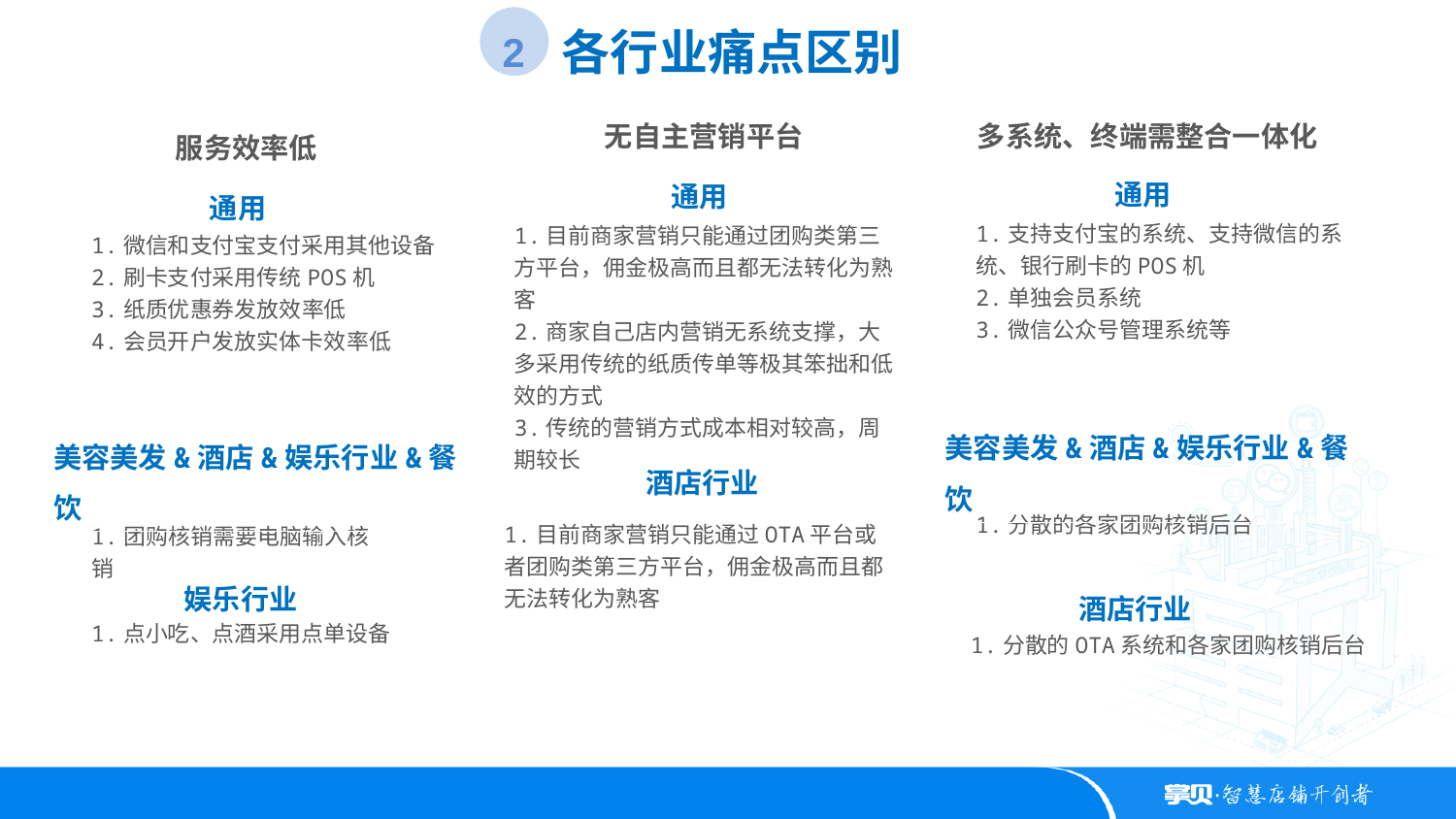

各行业痛点区别
2

无自主营销平台
多系统、终端需整合一体化
服务效率低
通用
通用
通用
1.支持支付宝的系统、支持微信的系统、银行刷卡的POS机
2.单独会员系统
3.微信公众号管理系统等
1.目前商家营销只能通过团购类第三方平台，佣金极高而且都无法转化为熟客
2.商家自己店内营销无系统支撑，大多采用传统的纸质传单等极其笨拙和低效的方式
3.传统的营销方式成本相对较高，周期较长
1.微信和支付宝支付采用其他设备
2.刷卡支付采用传统POS机
3.纸质优惠券发放效率低
4.会员开户发放实体卡效率低
美容美发&酒店&娱乐行业&餐饮
美容美发&酒店&娱乐行业&餐饮
酒店行业
1.分散的各家团购核销后台
1.目前商家营销只能通过OTA平台或者团购类第三方平台，佣金极高而且都无法转化为熟客
1.团购核销需要电脑输入核销
娱乐行业
酒店行业
1.点小吃、点酒采用点单设备
1.分散的OTA系统和各家团购核销后台